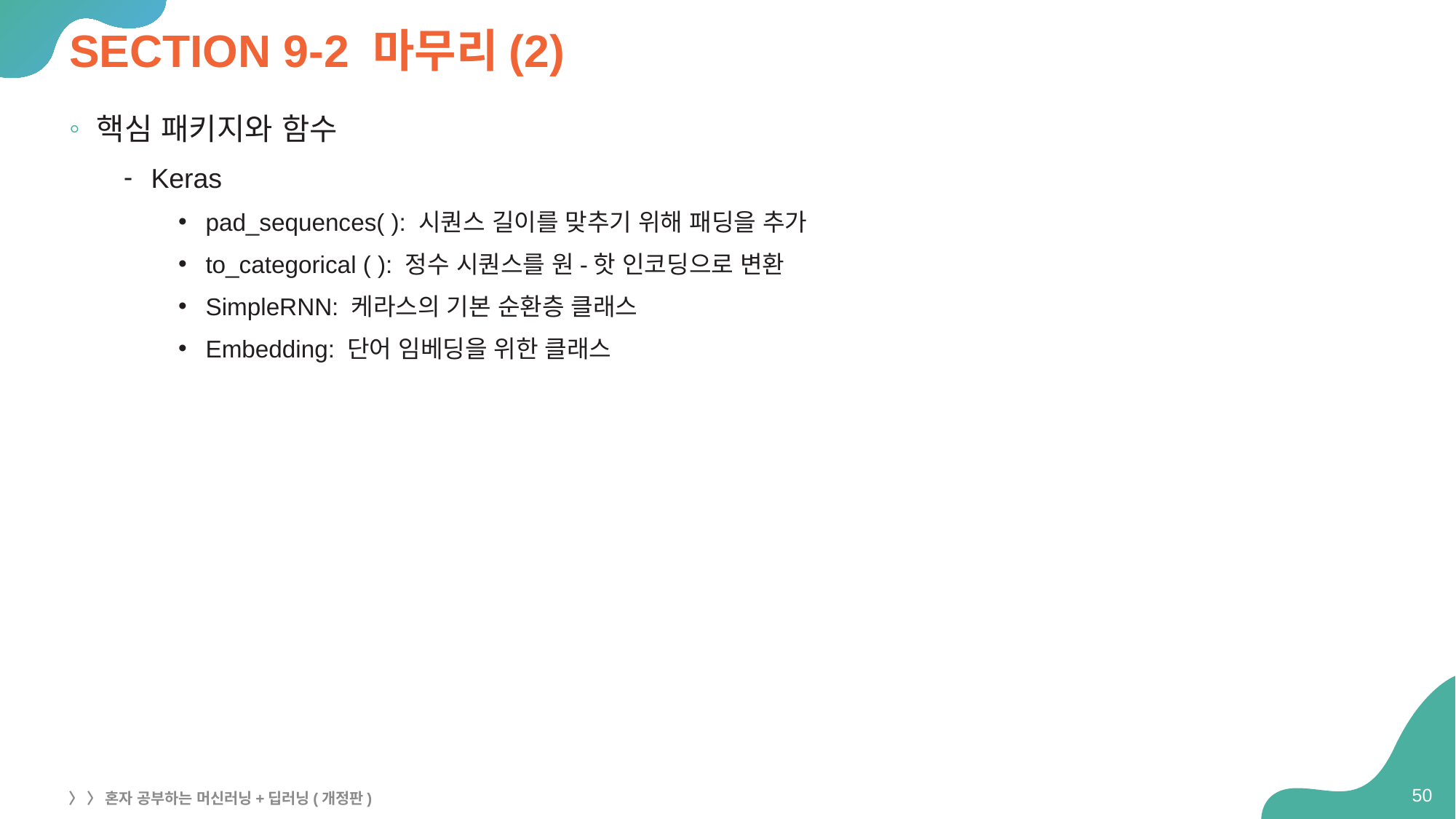

# SECTION 9-2 마무리(2)
핵심 패키지와 함수
Keras
pad_sequences( ): 시퀀스 길이를 맞추기 위해 패딩을 추가
to_categorical ( ): 정수 시퀀스를 원-핫 인코딩으로 변환
SimpleRNN: 케라스의 기본 순환층 클래스
Embedding: 단어 임베딩을 위한 클래스
50
〉 〉 혼자 공부하는 머신러닝+딥러닝(개정판)